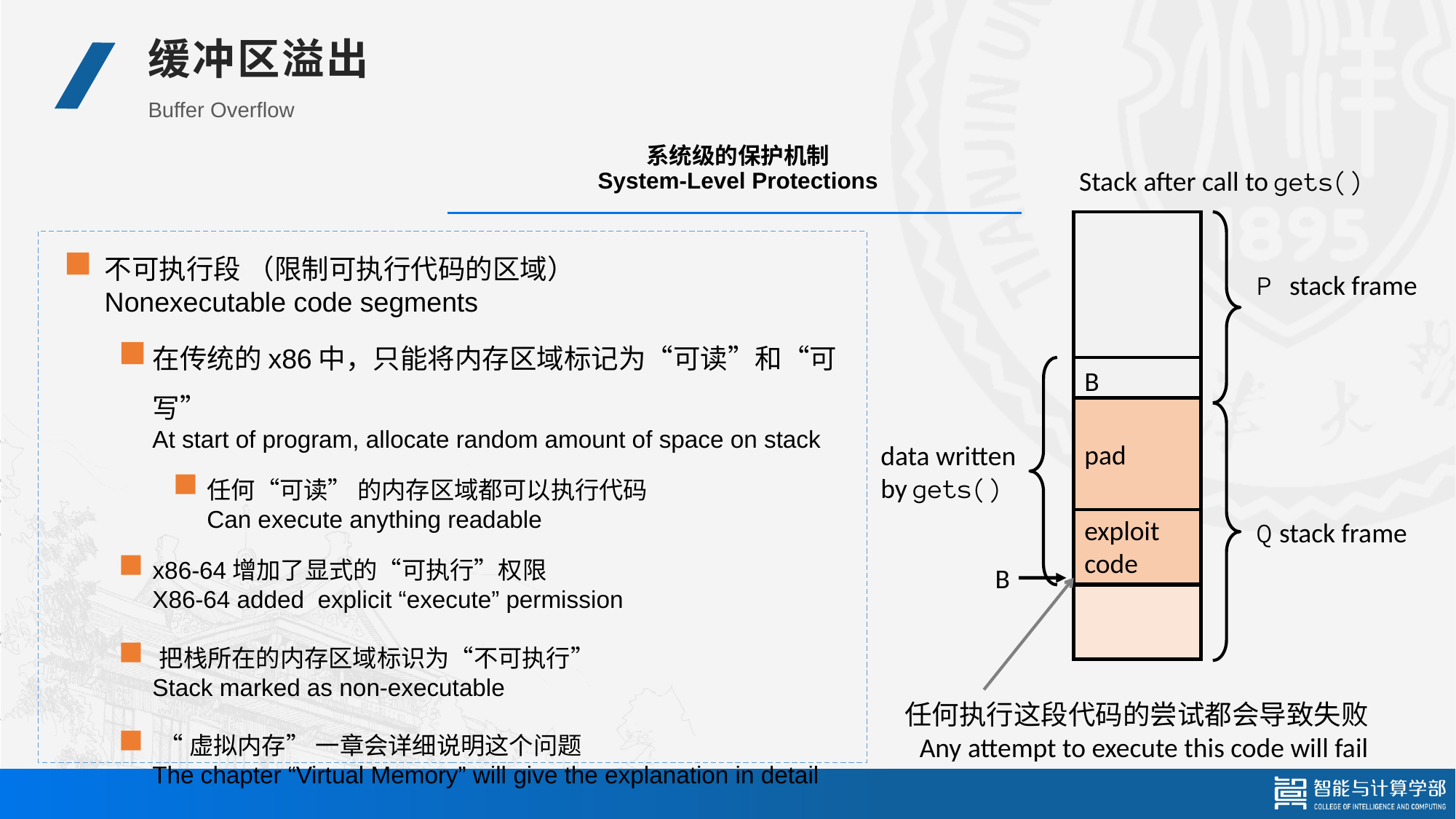

缓冲区溢出
Buffer Overflow
# 系统级的保护机制 System-Level Protections
Stack after call to gets()

P stack frame

B
pad

data written
by gets()
exploit
code
Q stack frame
B

不可执行段 （限制可执行代码的区域）
Nonexecutable code segments
在传统的x86中，只能将内存区域标记为“可读”和“可写”
At start of program, allocate random amount of space on stack
任何“可读” 的内存区域都可以执行代码
Can execute anything readable
x86-64增加了显式的“可执行”权限
X86-64 added  explicit “execute” permission
把栈所在的内存区域标识为“不可执行”
Stack marked as non-executable
“虚拟内存” 一章会详细说明这个问题
The chapter “Virtual Memory” will give the explanation in detail
任何执行这段代码的尝试都会导致失败
Any attempt to execute this code will fail